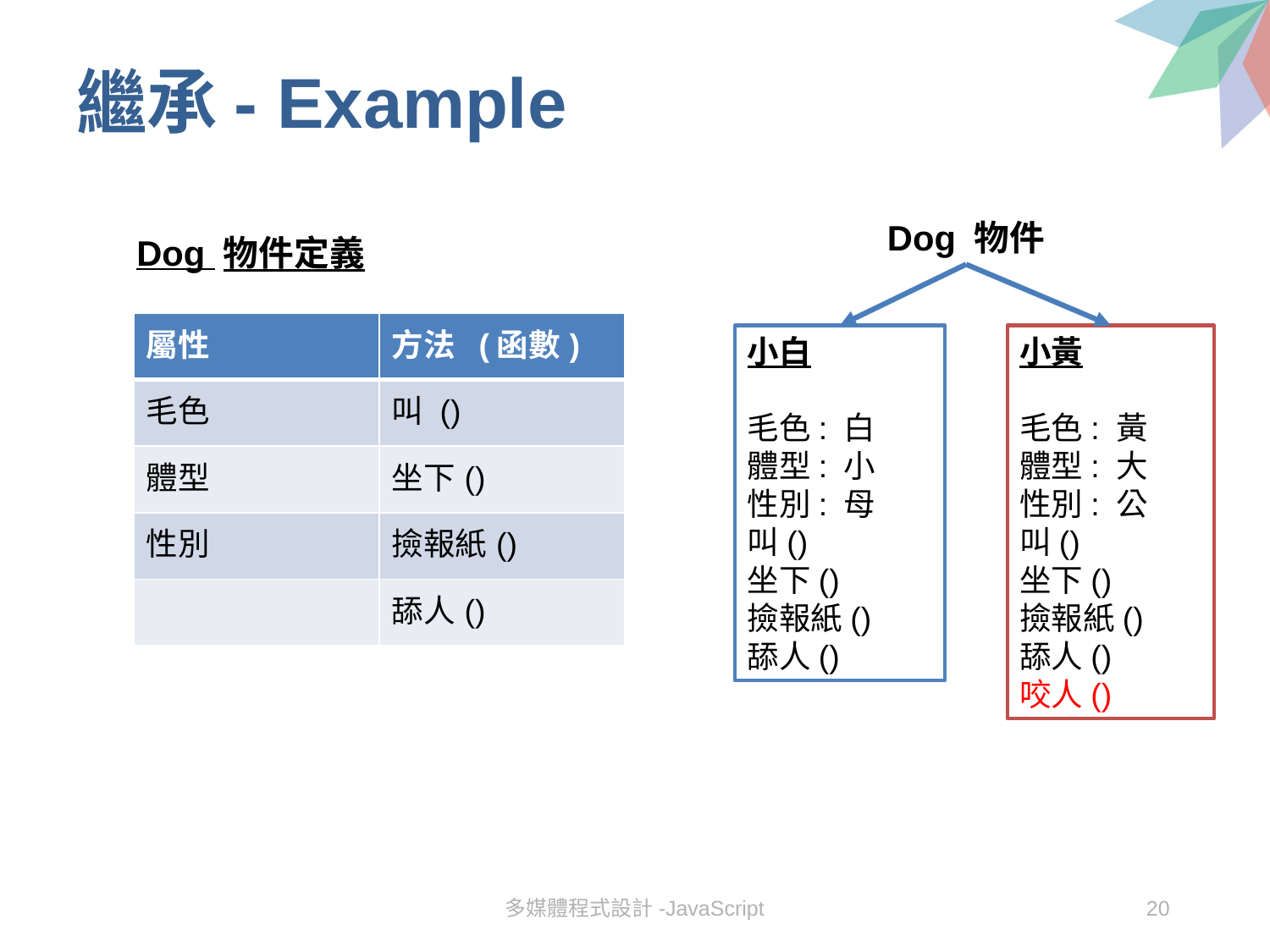

# 繼承- Example
Dog 物件
Dog 物件定義

| 屬性 | 方法 (函數) |
| --- | --- |
| 毛色 | 叫 () |
| 體型 | 坐下() |
| 性別 | 撿報紙() |
|  | 舔人() |
小白

毛色: 白
體型: 小
性別: 母
叫()
坐下()
撿報紙()
舔人()
小黃

毛色: 黃
體型: 大
性別: 公
叫()
坐下()
撿報紙()
舔人()
咬人()
多媒體程式設計-JavaScript
20